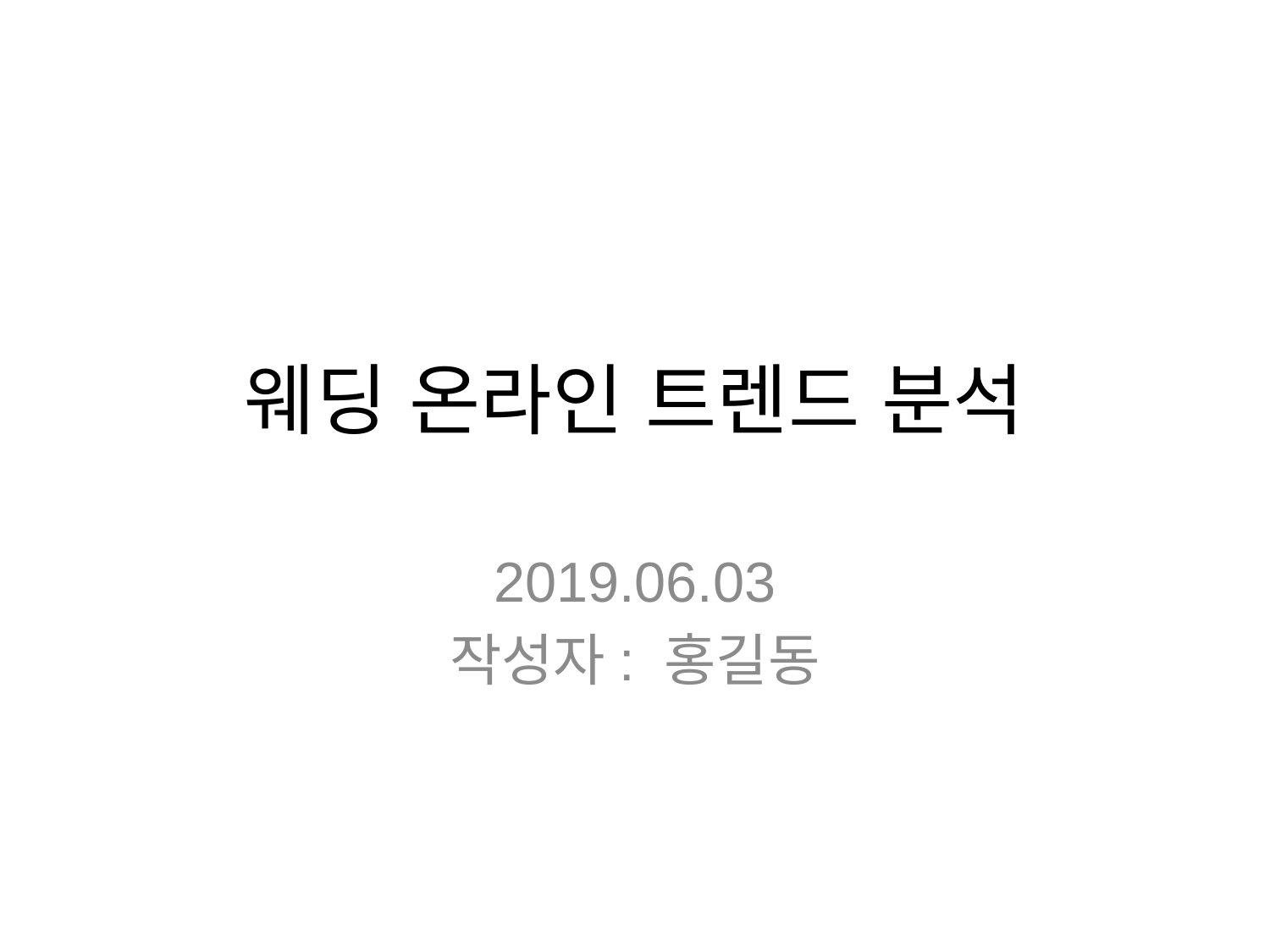

# 웨딩 온라인 트렌드 분석
2019.06.03
작성자: 홍길동